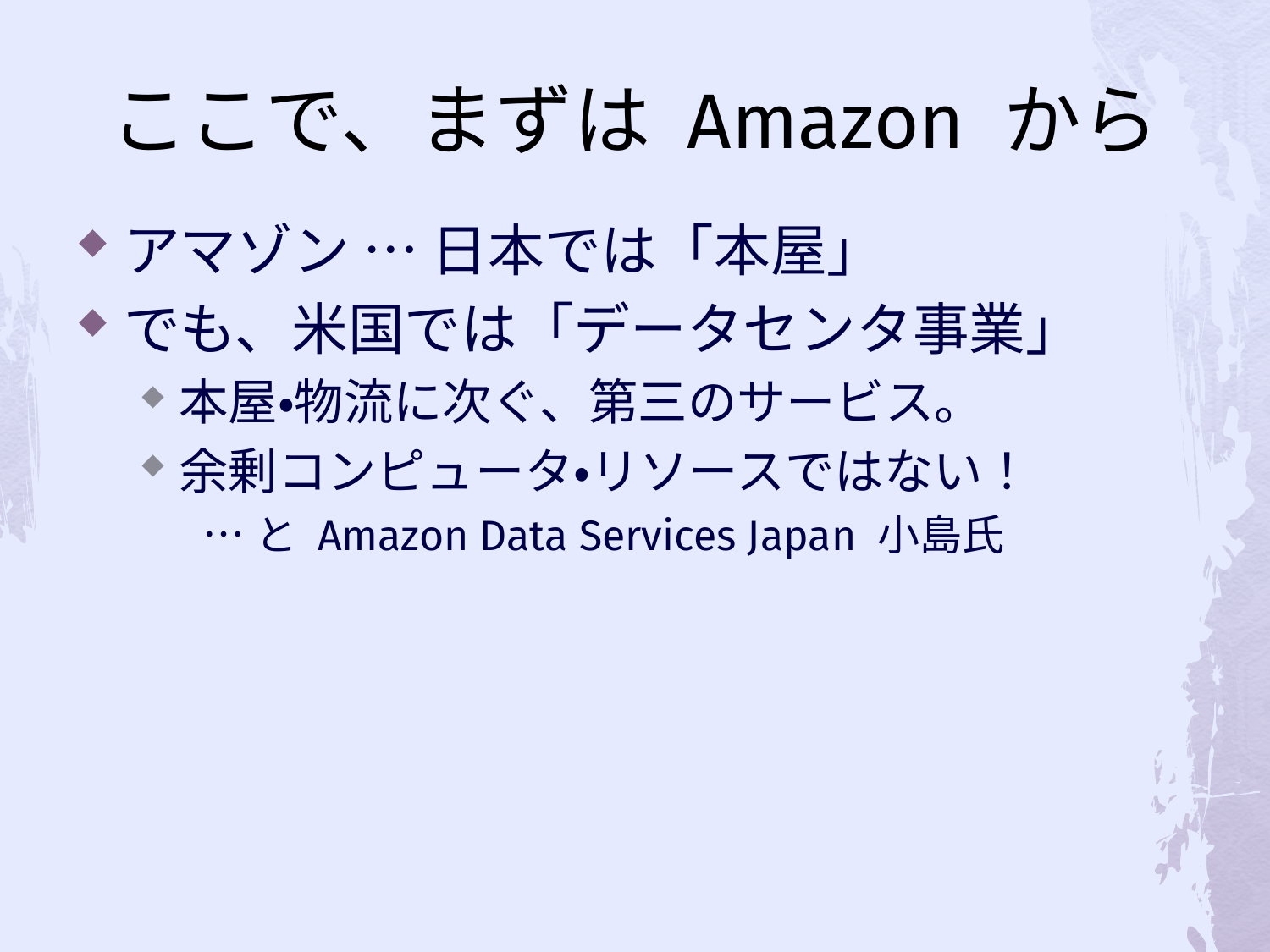

# ここで、まずは Amazon から
アマゾン … 日本では「本屋」
でも、米国では「データセンタ事業」
本屋・物流に次ぐ、第三のサービス。
余剰コンピュータ・リソースではない！
…と Amazon Data Services Japan 小島氏